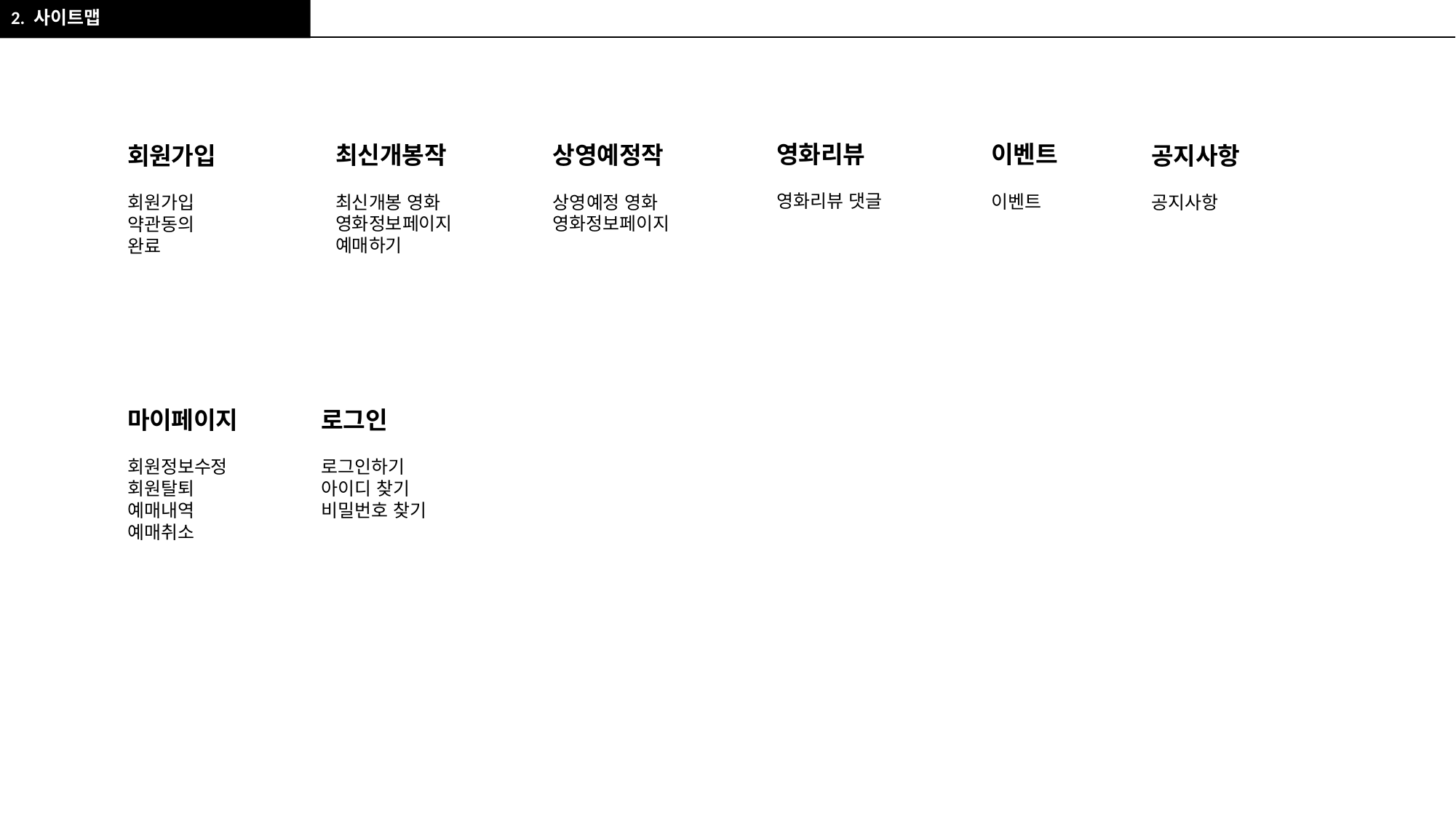

2. 사이트맵
영화리뷰

영화리뷰 댓글
이벤트

이벤트
최신개봉작

최신개봉 영화
영화정보페이지
예매하기

상영예정작

상영예정 영화
영화정보페이지
회원가입

회원가입
약관동의
완료
공지사항

공지사항
마이페이지

회원정보수정
회원탈퇴
예매내역
예매취소
로그인

로그인하기
아이디 찾기
비밀번호 찾기